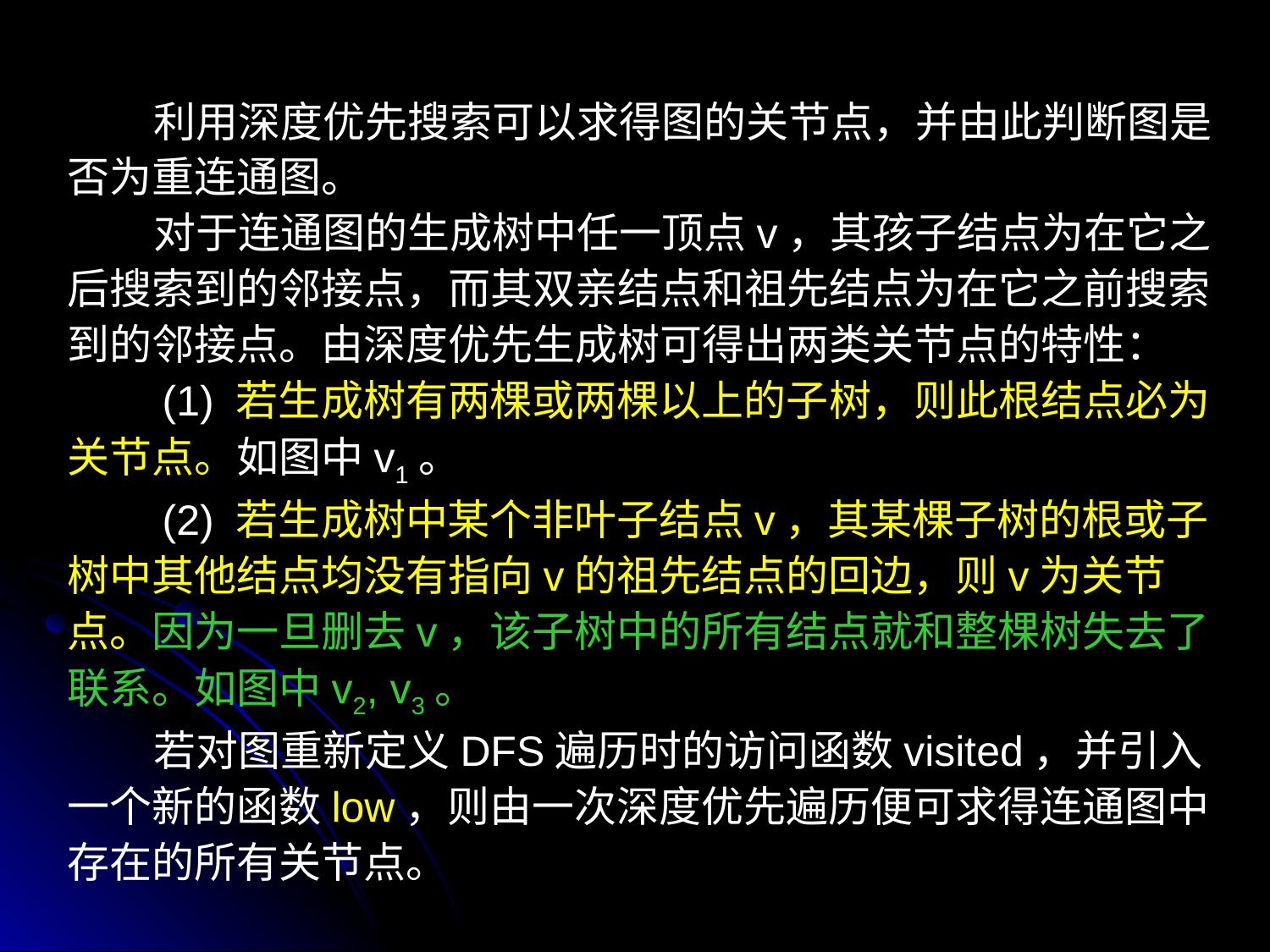

利用深度优先搜索可以求得图的关节点，并由此判断图是否为重连通图。
        对于连通图的生成树中任一顶点v，其孩子结点为在它之后搜索到的邻接点，而其双亲结点和祖先结点为在它之前搜索到的邻接点。由深度优先生成树可得出两类关节点的特性：
        (1) 若生成树有两棵或两棵以上的子树，则此根结点必为关节点。如图中v1。
        (2) 若生成树中某个非叶子结点v，其某棵子树的根或子树中其他结点均没有指向v的祖先结点的回边，则v为关节点。因为一旦删去v，该子树中的所有结点就和整棵树失去了联系。如图中v2, v3。
        若对图重新定义DFS遍历时的访问函数visited，并引入一个新的函数low，则由一次深度优先遍历便可求得连通图中存在的所有关节点。